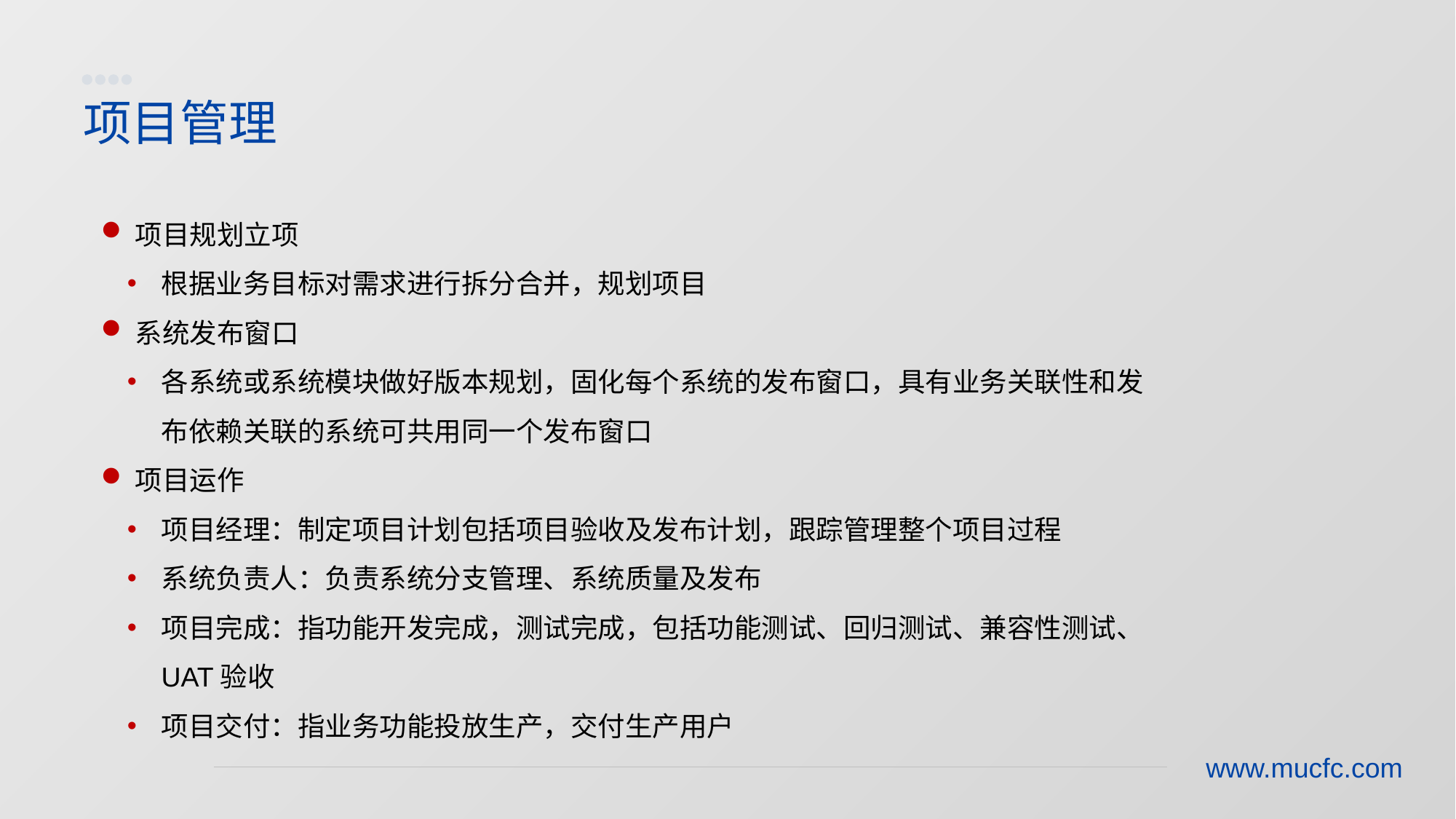

项目管理
项目规划立项
根据业务目标对需求进行拆分合并，规划项目
系统发布窗口
各系统或系统模块做好版本规划，固化每个系统的发布窗口，具有业务关联性和发布依赖关联的系统可共用同一个发布窗口
项目运作
项目经理：制定项目计划包括项目验收及发布计划，跟踪管理整个项目过程
系统负责人：负责系统分支管理、系统质量及发布
项目完成：指功能开发完成，测试完成，包括功能测试、回归测试、兼容性测试、UAT验收
项目交付：指业务功能投放生产，交付生产用户